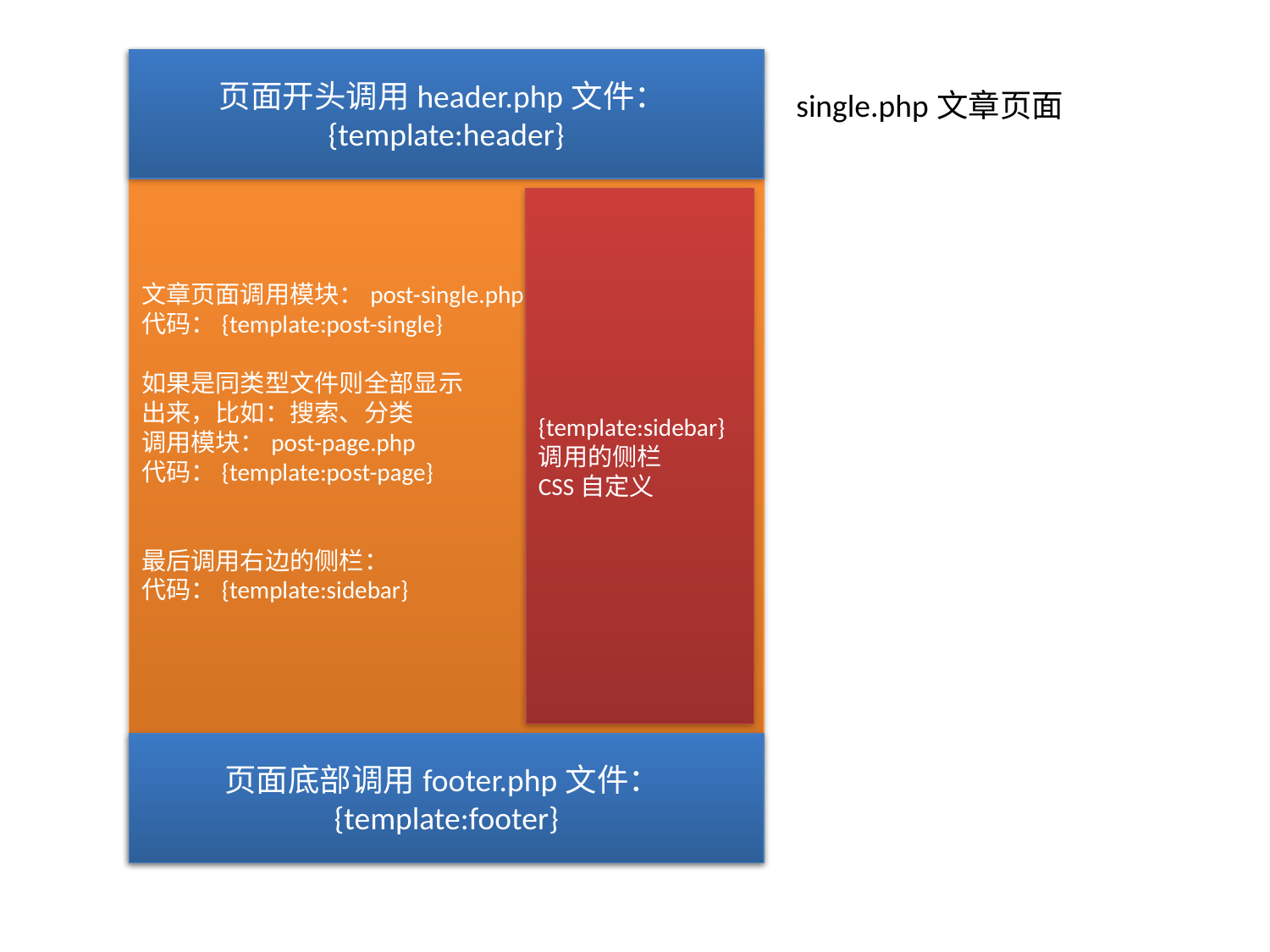

文章页面调用模块：post-single.php
代码：{template:post-single}

如果是同类型文件则全部显示
出来，比如：搜索、分类
调用模块：post-page.php
代码：{template:post-page}

最后调用右边的侧栏：
代码：{template:sidebar}

页面开头调用header.php文件：{template:header}
single.php文章页面

{template:sidebar}调用的侧栏
CSS自定义
页面底部调用footer.php文件：{template:footer}